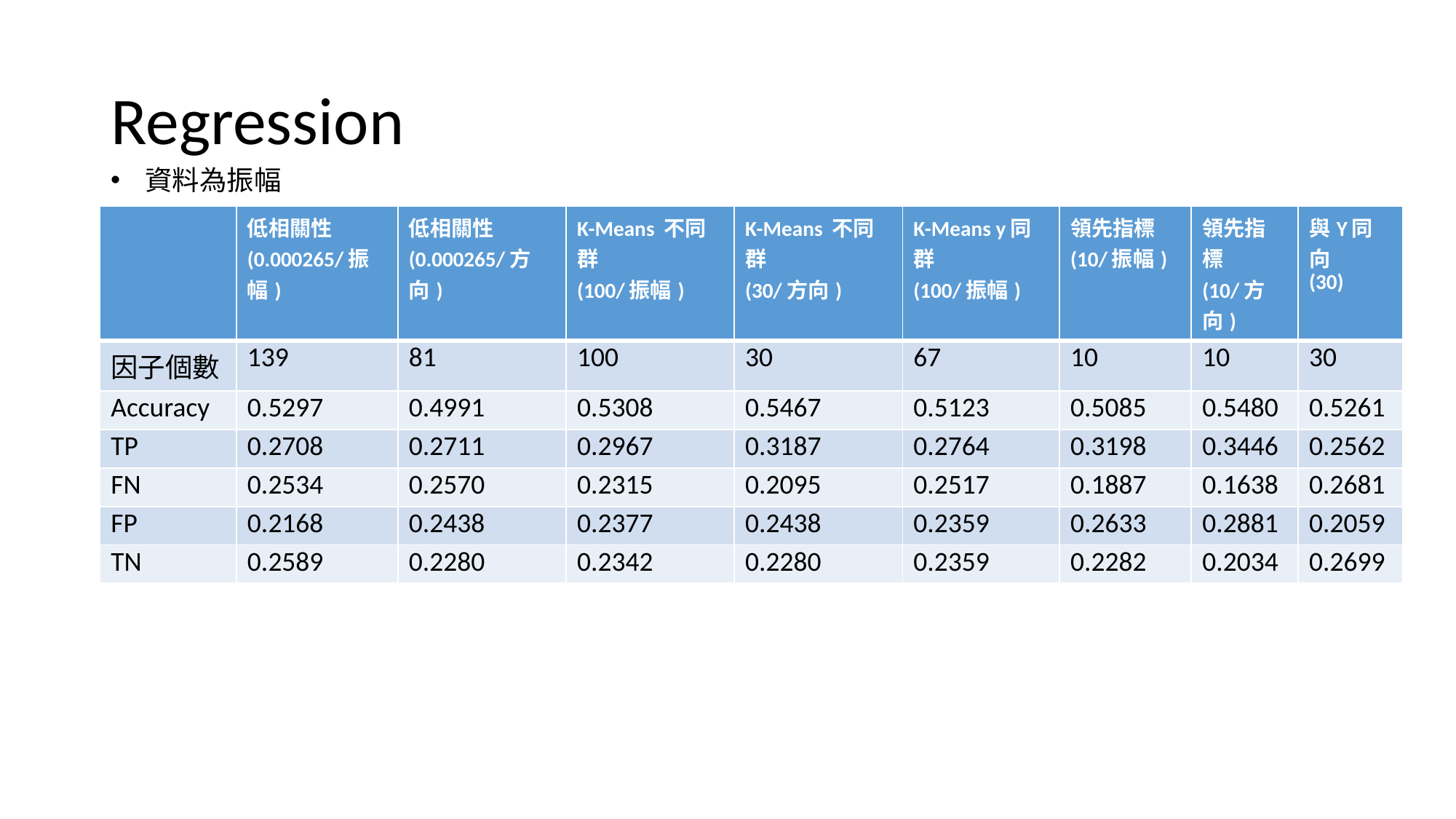

# Regression
資料為振幅
|  | 低相關性(0.000265/振幅) | 低相關性(0.000265/方向) | K-Means 不同群 (100/振幅) | K-Means 不同群 (30/方向) | K-Means y同群 (100/振幅) | 領先指標 (10/振幅) | 領先指標 (10/方向) | 與Y同向 (30) |
| --- | --- | --- | --- | --- | --- | --- | --- | --- |
| 因子個數 | 139 | 81 | 100 | 30 | 67 | 10 | 10 | 30 |
| Accuracy | 0.5297 | 0.4991 | 0.5308 | 0.5467 | 0.5123 | 0.5085 | 0.5480 | 0.5261 |
| TP | 0.2708 | 0.2711 | 0.2967 | 0.3187 | 0.2764 | 0.3198 | 0.3446 | 0.2562 |
| FN | 0.2534 | 0.2570 | 0.2315 | 0.2095 | 0.2517 | 0.1887 | 0.1638 | 0.2681 |
| FP | 0.2168 | 0.2438 | 0.2377 | 0.2438 | 0.2359 | 0.2633 | 0.2881 | 0.2059 |
| TN | 0.2589 | 0.2280 | 0.2342 | 0.2280 | 0.2359 | 0.2282 | 0.2034 | 0.2699 |